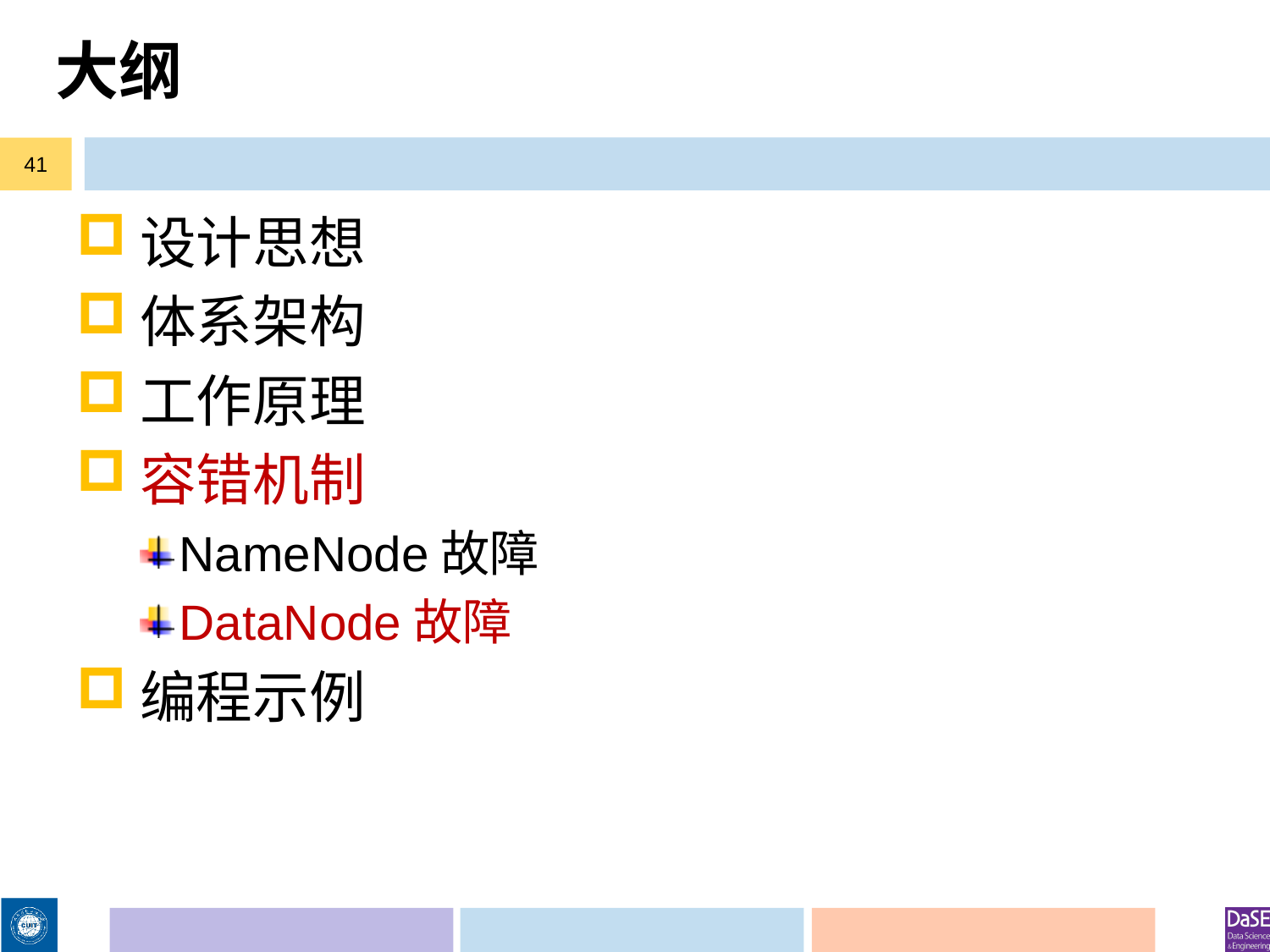

# 大纲
41
设计思想
体系架构
工作原理
容错机制
NameNode故障
DataNode故障
编程示例